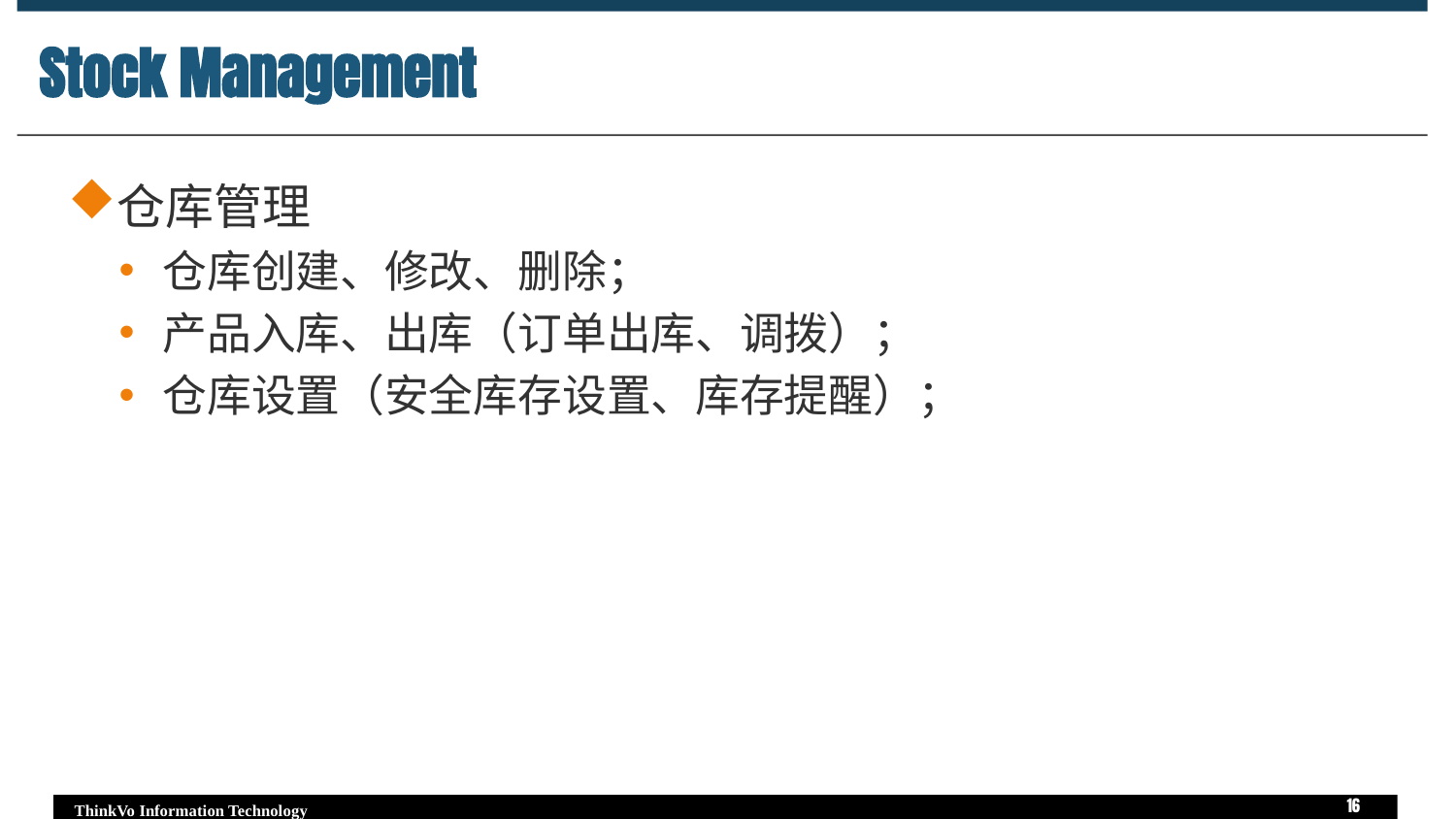

# Stock Management
仓库管理
仓库创建、修改、删除；
产品入库、出库（订单出库、调拨）；
仓库设置（安全库存设置、库存提醒）；
16
ThinkVo Information Technology